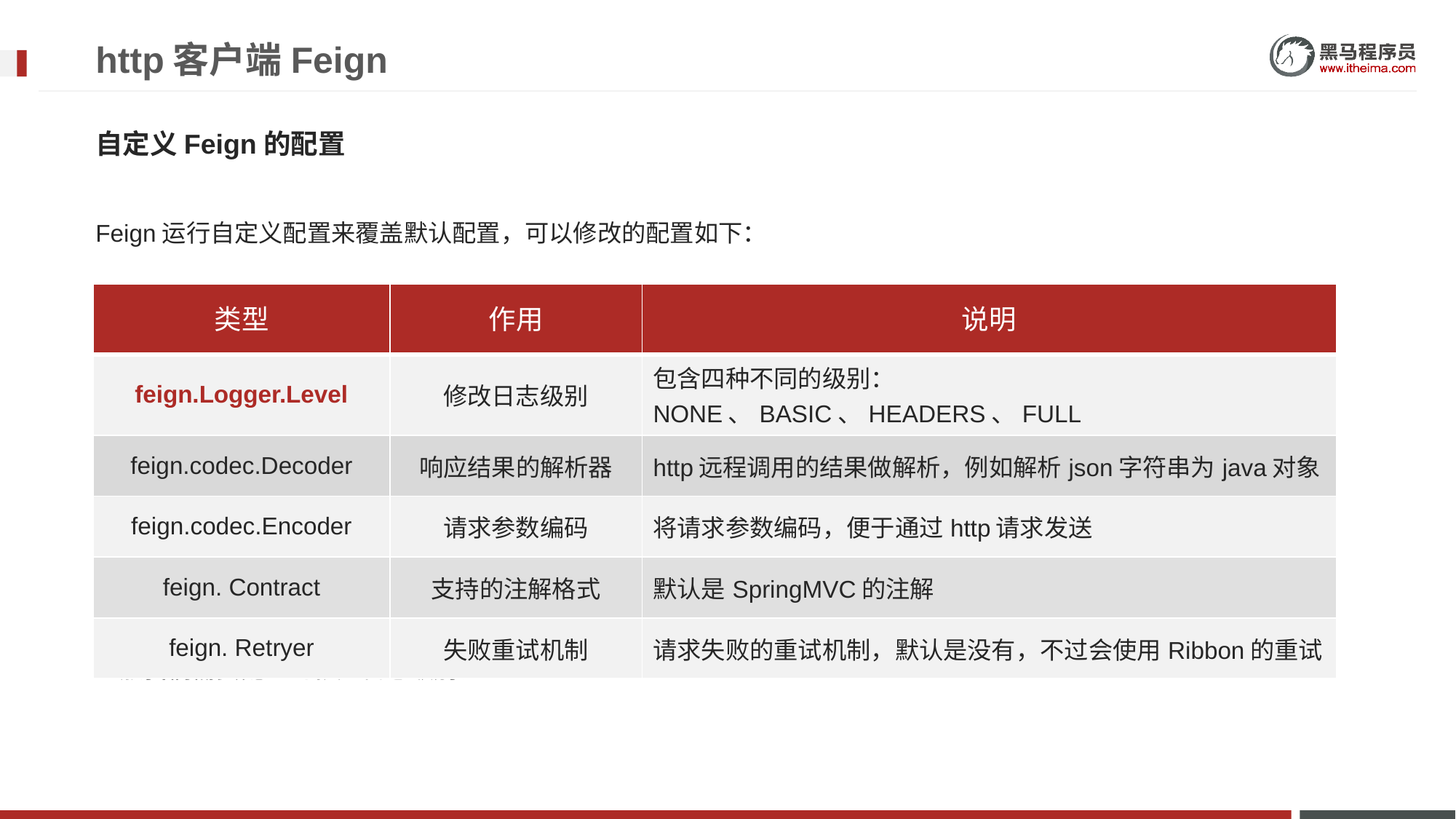

# http客户端Feign
自定义Feign的配置
Feign运行自定义配置来覆盖默认配置，可以修改的配置如下：

一般我们需要配置的就是日志级别。
| 类型 | 作用 | 说明 |
| --- | --- | --- |
| feign.Logger.Level | 修改日志级别 | 包含四种不同的级别：NONE、BASIC、HEADERS、FULL |
| feign.codec.Decoder | 响应结果的解析器 | http远程调用的结果做解析，例如解析json字符串为java对象 |
| feign.codec.Encoder | 请求参数编码 | 将请求参数编码，便于通过http请求发送 |
| feign. Contract | 支持的注解格式 | 默认是SpringMVC的注解 |
| feign. Retryer | 失败重试机制 | 请求失败的重试机制，默认是没有，不过会使用Ribbon的重试 |